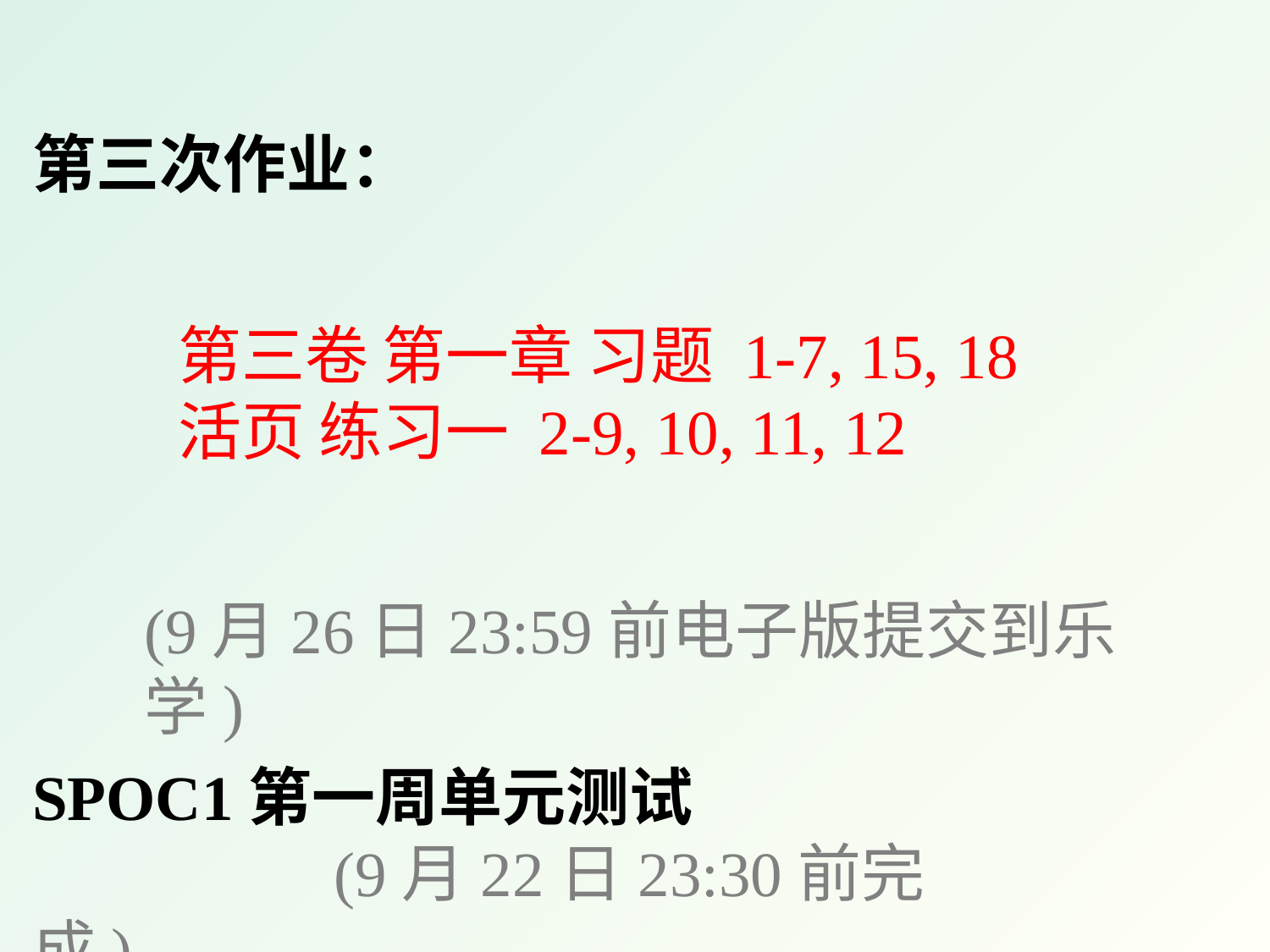

第三次作业：
第三卷 第一章 习题 1-7, 15, 18
活页 练习一 2-9, 10, 11, 12
(9月26日23:59前电子版提交到乐学)
SPOC1第一周单元测试
                   (9月22日23:30前完成)